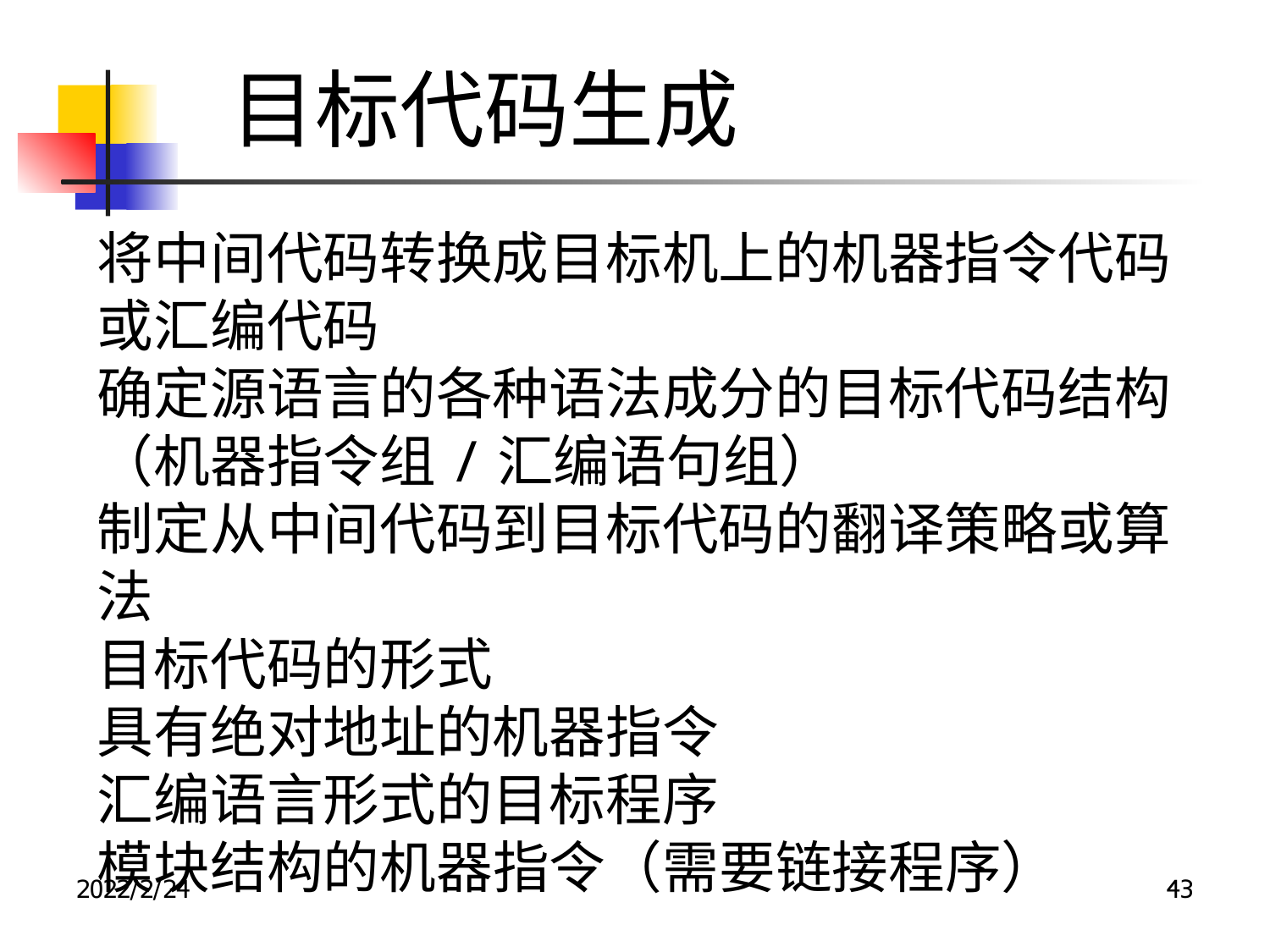

目标代码生成
将中间代码转换成目标机上的机器指令代码或汇编代码
确定源语言的各种语法成分的目标代码结构（机器指令组/汇编语句组）
制定从中间代码到目标代码的翻译策略或算法
目标代码的形式
具有绝对地址的机器指令
汇编语言形式的目标程序
模块结构的机器指令（需要链接程序）
2022/2/24
43